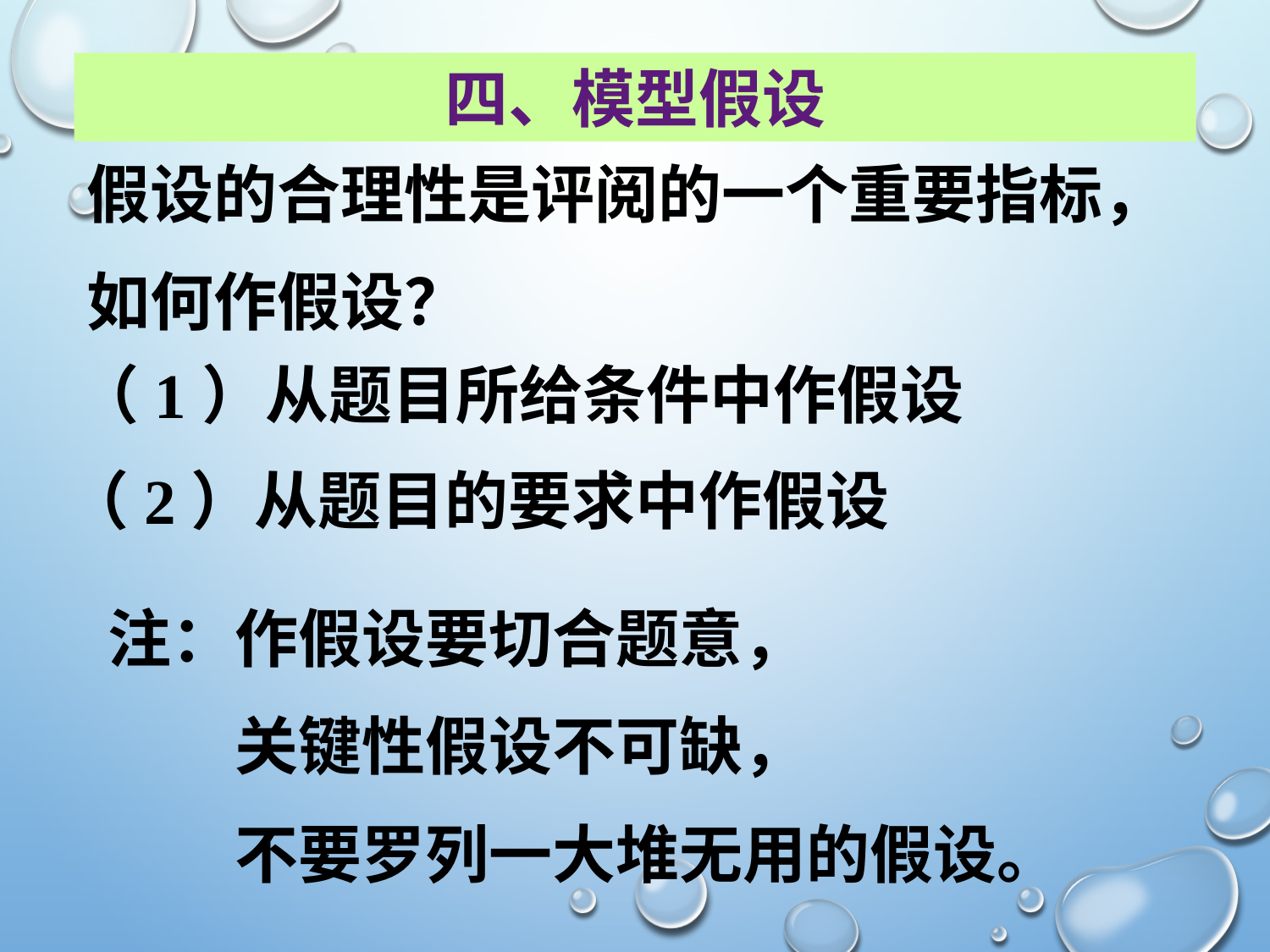

四、模型假设
假设的合理性是评阅的一个重要指标，
如何作假设？
（1）从题目所给条件中作假设
（2）从题目的要求中作假设
注：作假设要切合题意，
　　关键性假设不可缺，
　　不要罗列一大堆无用的假设。